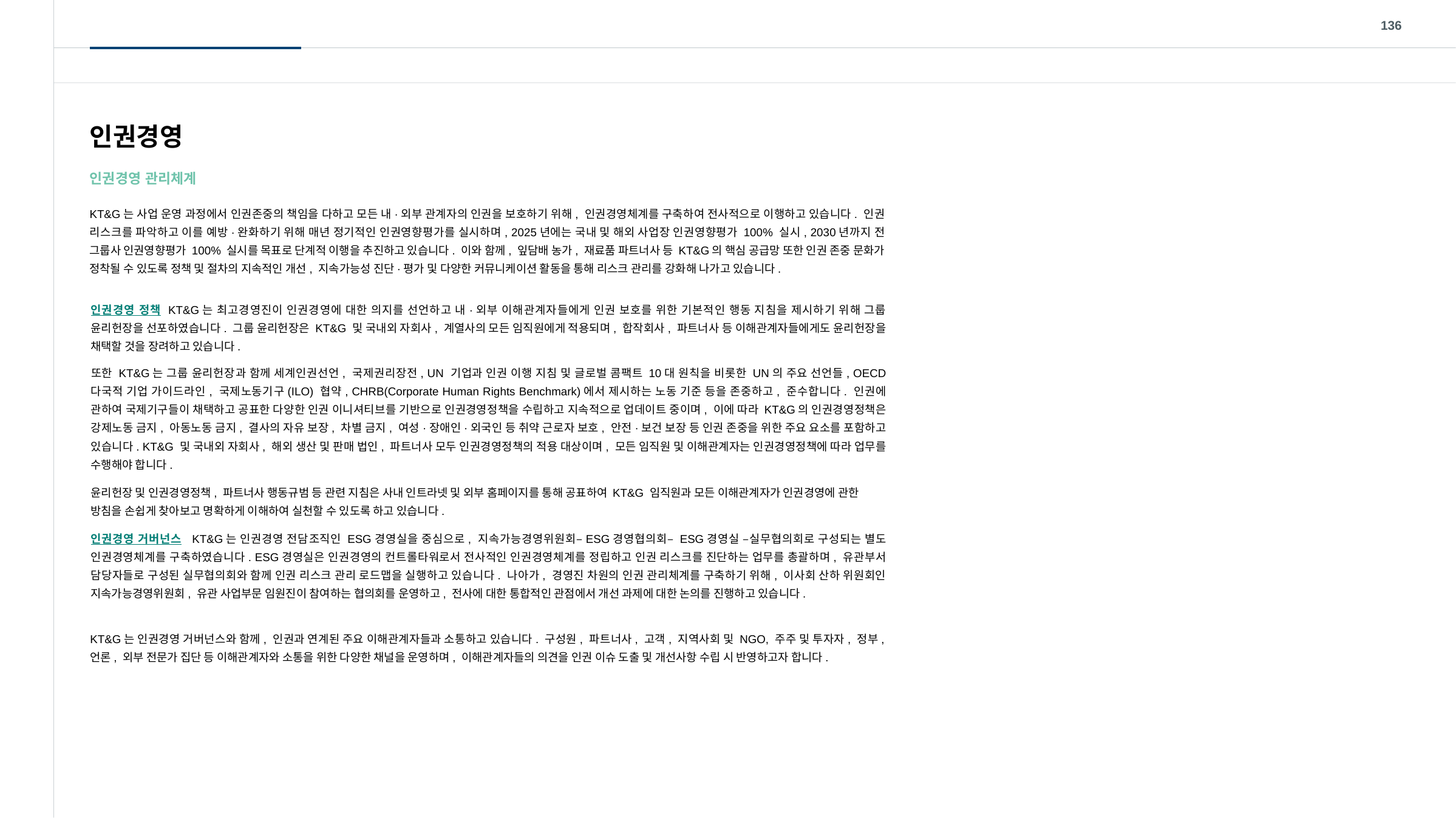

136
인권경영
인권경영 관리체계
KT&G는 사업 운영 과정에서 인권존중의 책임을 다하고 모든 내·외부 관계자의 인권을 보호하기 위해, 인권경영체계를 구축하여 전사적으로 이행하고 있습니다. 인권 리스크를 파악하고 이를 예방·완화하기 위해 매년 정기적인 인권영향평가를 실시하며, 2025년에는 국내 및 해외 사업장 인권영향평가 100% 실시, 2030년까지 전 그룹사 인권영향평가 100% 실시를 목표로 단계적 이행을 추진하고 있습니다. 이와 함께, 잎담배 농가, 재료품 파트너사 등 KT&G의 핵심 공급망 또한 인권 존중 문화가 정착될 수 있도록 정책 및 절차의 지속적인 개선, 지속가능성 진단·평가 및 다양한 커뮤니케이션 활동을 통해 리스크 관리를 강화해 나가고 있습니다.
인권경영 정책 KT&G는 최고경영진이 인권경영에 대한 의지를 선언하고 내·외부 이해관계자들에게 인권 보호를 위한 기본적인 행동 지침을 제시하기 위해 그룹 윤리헌장을 선포하였습니다. 그룹 윤리헌장은 KT&G 및 국내외 자회사, 계열사의 모든 임직원에게 적용되며, 합작회사, 파트너사 등 이해관계자들에게도 윤리헌장을 채택할 것을 장려하고 있습니다.
또한 KT&G는 그룹 윤리헌장과 함께 세계인권선언, 국제권리장전, UN 기업과 인권 이행 지침 및 글로벌 콤팩트 10대 원칙을 비롯한 UN의 주요 선언들, OECD 다국적 기업 가이드라인, 국제노동기구(ILO) 협약, CHRB(Corporate Human Rights Benchmark)에서 제시하는 노동 기준 등을 존중하고, 준수합니다. 인권에 관하여 국제기구들이 채택하고 공표한 다양한 인권 이니셔티브를 기반으로 인권경영정책을 수립하고 지속적으로 업데이트 중이며, 이에 따라 KT&G의 인권경영정책은 강제노동 금지, 아동노동 금지, 결사의 자유 보장, 차별 금지, 여성·장애인·외국인 등 취약 근로자 보호, 안전·보건 보장 등 인권 존중을 위한 주요 요소를 포함하고 있습니다. KT&G 및 국내외 자회사, 해외 생산 및 판매 법인, 파트너사 모두 인권경영정책의 적용 대상이며, 모든 임직원 및 이해관계자는 인권경영정책에 따라 업무를 수행해야 합니다.
윤리헌장 및 인권경영정책, 파트너사 행동규범 등 관련 지침은 사내 인트라넷 및 외부 홈페이지를 통해 공표하여 KT&G 임직원과 모든 이해관계자가 인권경영에 관한 방침을 손쉽게 찾아보고 명확하게 이해하여 실천할 수 있도록 하고 있습니다.
인권경영 거버넌스  KT&G는 인권경영 전담조직인 ESG경영실을 중심으로, 지속가능경영위원회–ESG경영협의회– ESG경영실 –실무협의회로 구성되는 별도 인권경영체계를 구축하였습니다. ESG경영실은 인권경영의 컨트롤타워로서 전사적인 인권경영체계를 정립하고 인권 리스크를 진단하는 업무를 총괄하며, 유관부서 담당자들로 구성된 실무협의회와 함께 인권 리스크 관리 로드맵을 실행하고 있습니다. 나아가, 경영진 차원의 인권 관리체계를 구축하기 위해, 이사회 산하 위원회인 지속가능경영위원회, 유관 사업부문 임원진이 참여하는 협의회를 운영하고, 전사에 대한 통합적인 관점에서 개선 과제에 대한 논의를 진행하고 있습니다.
KT&G는 인권경영 거버넌스와 함께, 인권과 연계된 주요 이해관계자들과 소통하고 있습니다. 구성원, 파트너사, 고객, 지역사회 및 NGO, 주주 및 투자자, 정부, 언론, 외부 전문가 집단 등 이해관계자와 소통을 위한 다양한 채널을 운영하며, 이해관계자들의 의견을 인권 이슈 도출 및 개선사항 수립 시 반영하고자 합니다.